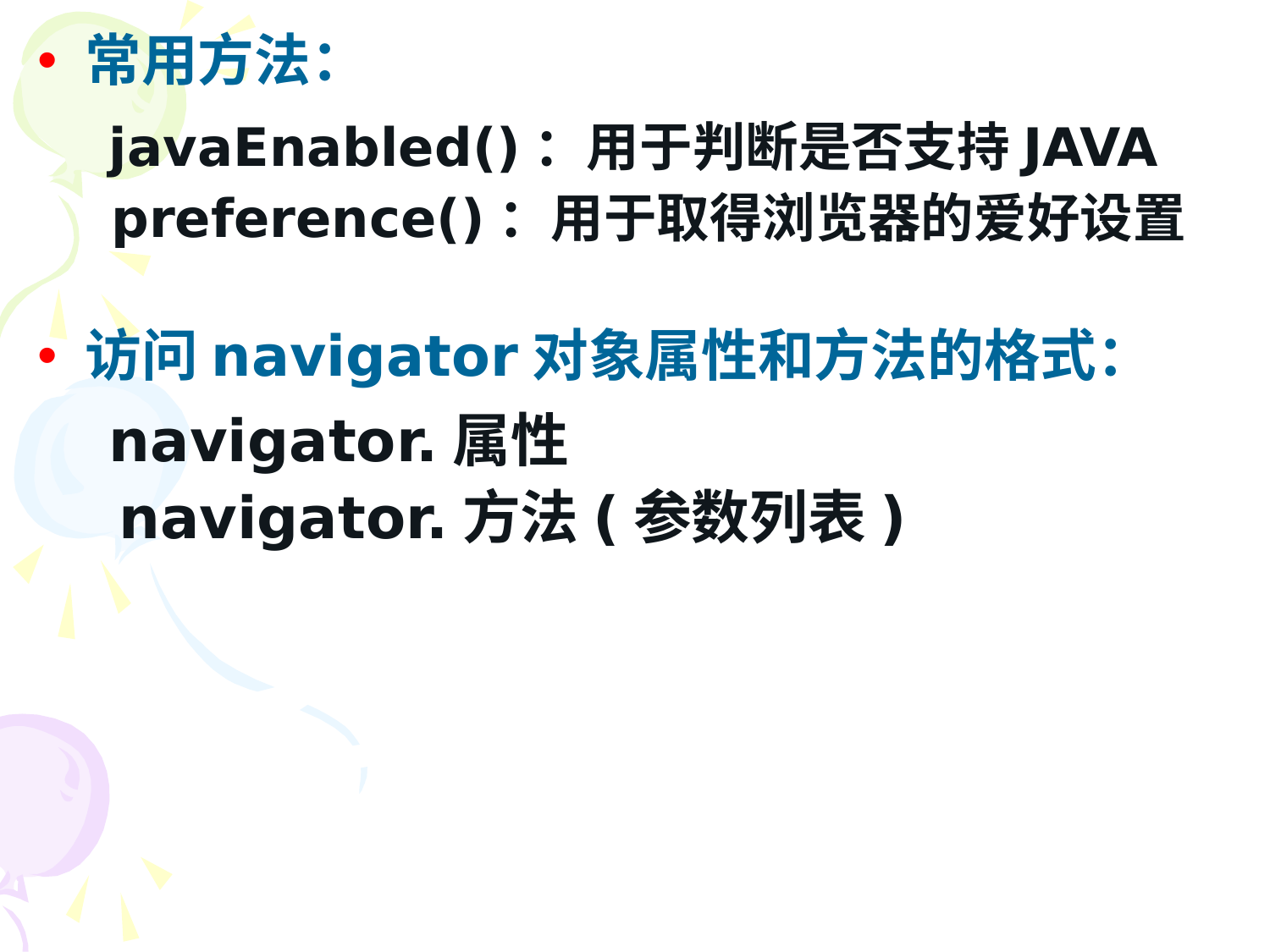

常用方法：
   javaEnabled()：用于判断是否支持JAVA
    preference()：用于取得浏览器的爱好设置

访问navigator对象属性和方法的格式：
   navigator.属性
    navigator.方法(参数列表)